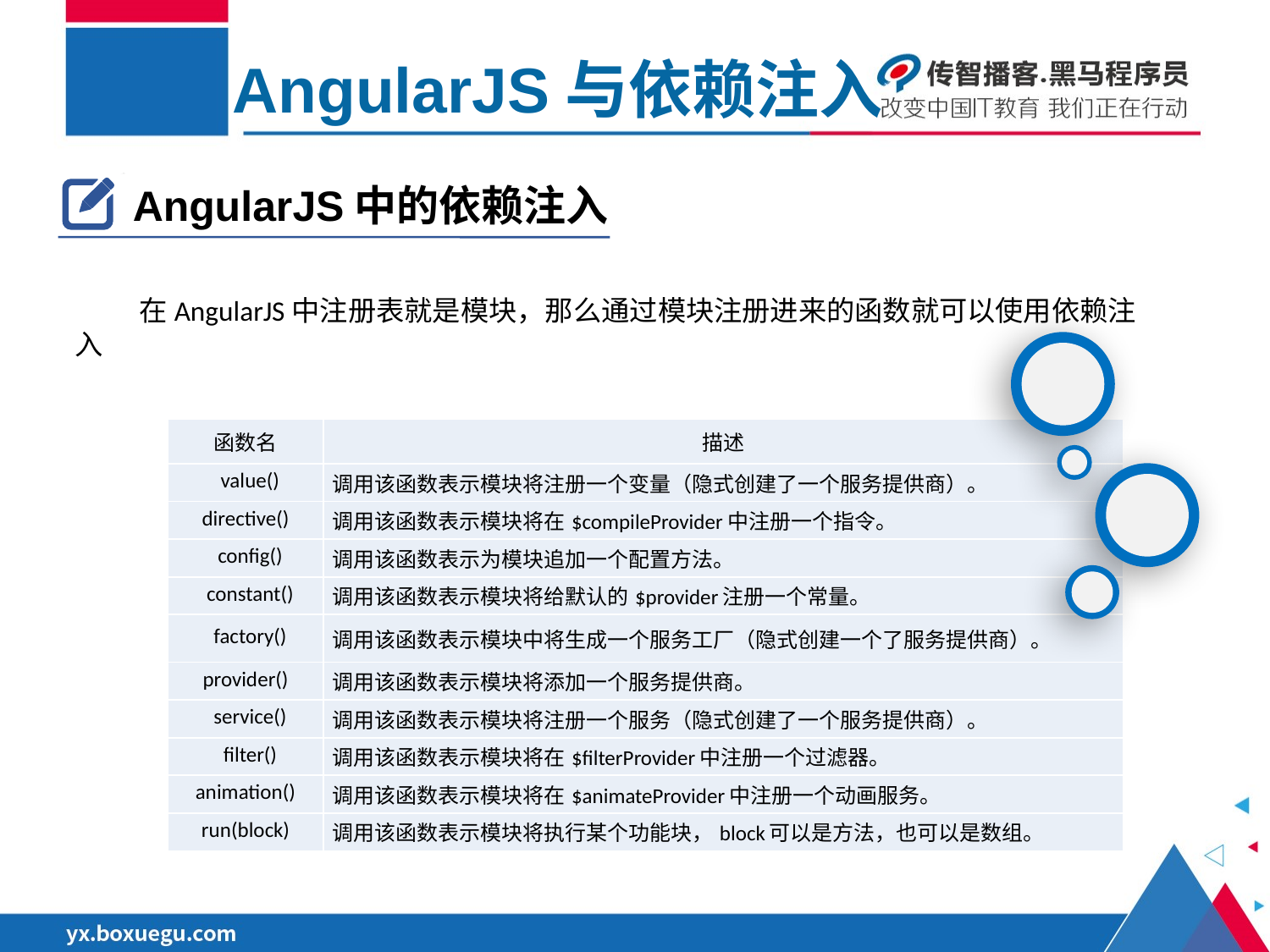

AngularJS与依赖注入
AngularJS中的依赖注入

         在AngularJS中注册表就是模块，那么通过模块注册进来的函数就可以使用依赖注入

| 函数名 | 描述 |
| --- | --- |
| value() | 调用该函数表示模块将注册一个变量（隐式创建了一个服务提供商）。 |
| directive() | 调用该函数表示模块将在$compileProvider中注册一个指令。 |
| config() | 调用该函数表示为模块追加一个配置方法。 |
| constant() | 调用该函数表示模块将给默认的$provider注册一个常量。 |
| factory() | 调用该函数表示模块中将生成一个服务工厂（隐式创建一个了服务提供商）。 |
| provider() | 调用该函数表示模块将添加一个服务提供商。 |
| service() | 调用该函数表示模块将注册一个服务（隐式创建了一个服务提供商）。 |
| filter() | 调用该函数表示模块将在$filterProvider中注册一个过滤器。 |
| animation() | 调用该函数表示模块将在$animateProvider中注册一个动画服务。 |
| run(block) | 调用该函数表示模块将执行某个功能块，block可以是方法，也可以是数组。 |